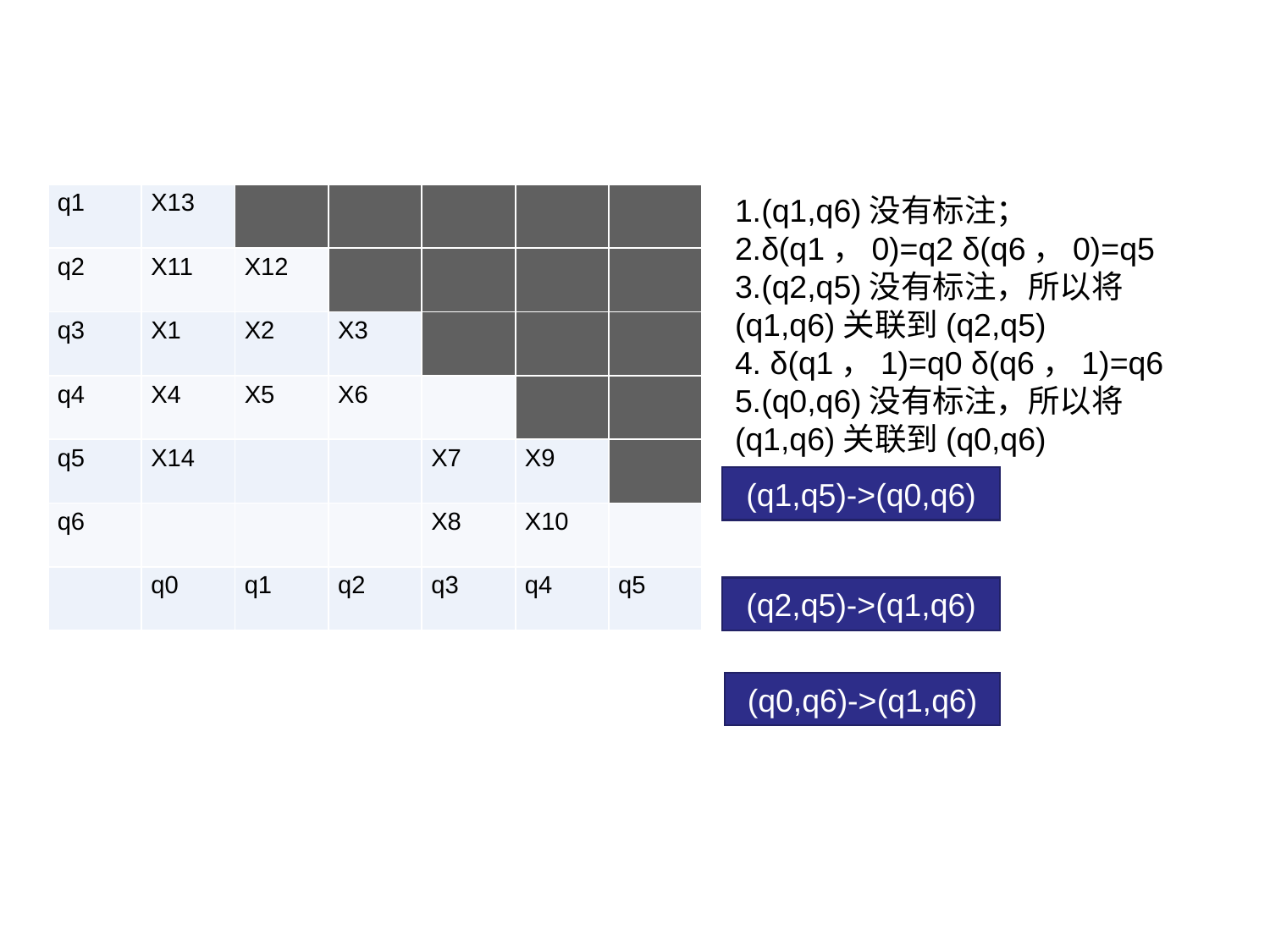

| q1 | X13 |  |  |  |  |  |
| --- | --- | --- | --- | --- | --- | --- |
| q2 | X11 | X12 |  |  |  |  |
| q3 | X1 | X2 | X3 |  |  |  |
| q4 | X4 | X5 | X6 |  |  |  |
| q5 | X14 |  |  | X7 | X9 |  |
| q6 |  |  |  | X8 | X10 |  |
|  | q0 | q1 | q2 | q3 | q4 | q5 |
1.(q1,q6)没有标注；
2.δ(q1，0)=q2 δ(q6，0)=q5
3.(q2,q5)没有标注，所以将(q1,q6)关联到(q2,q5)
4. δ(q1，1)=q0 δ(q6，1)=q6
5.(q0,q6)没有标注，所以将(q1,q6)关联到(q0,q6)

(q1,q5)->(q0,q6)
(q2,q5)->(q1,q6)
(q0,q6)->(q1,q6)